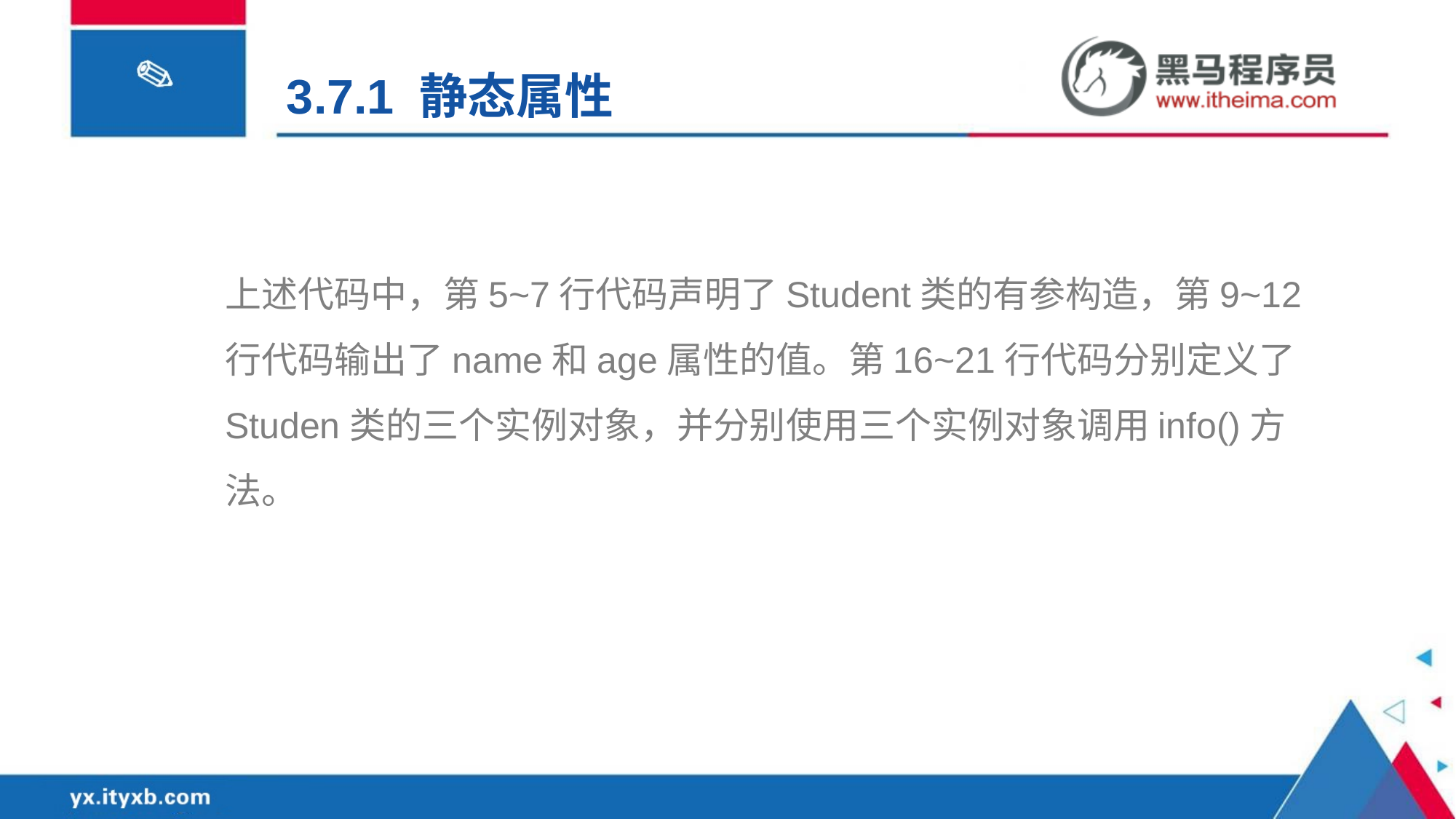

3.7.1 静态属性
上述代码中，第5~7行代码声明了Student类的有参构造，第9~12行代码输出了name和age属性的值。第16~21行代码分别定义了Studen类的三个实例对象，并分别使用三个实例对象调用info()方法。